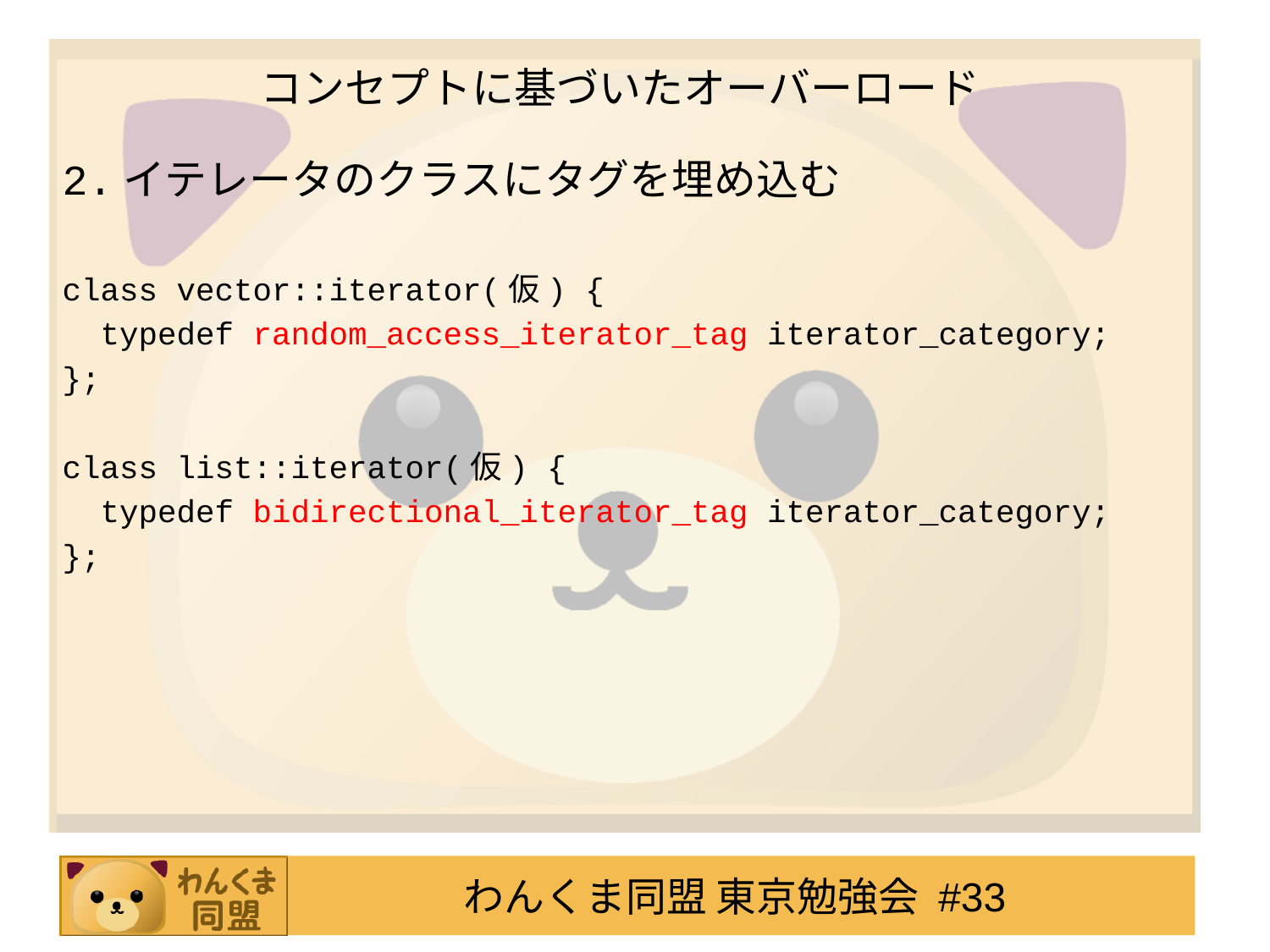

# コンセプトに基づいたオーバーロード
2.イテレータのクラスにタグを埋め込む

class vector::iterator(仮) {
  typedef random_access_iterator_tag iterator_category;
};

class list::iterator(仮) {
  typedef bidirectional_iterator_tag iterator_category;
};